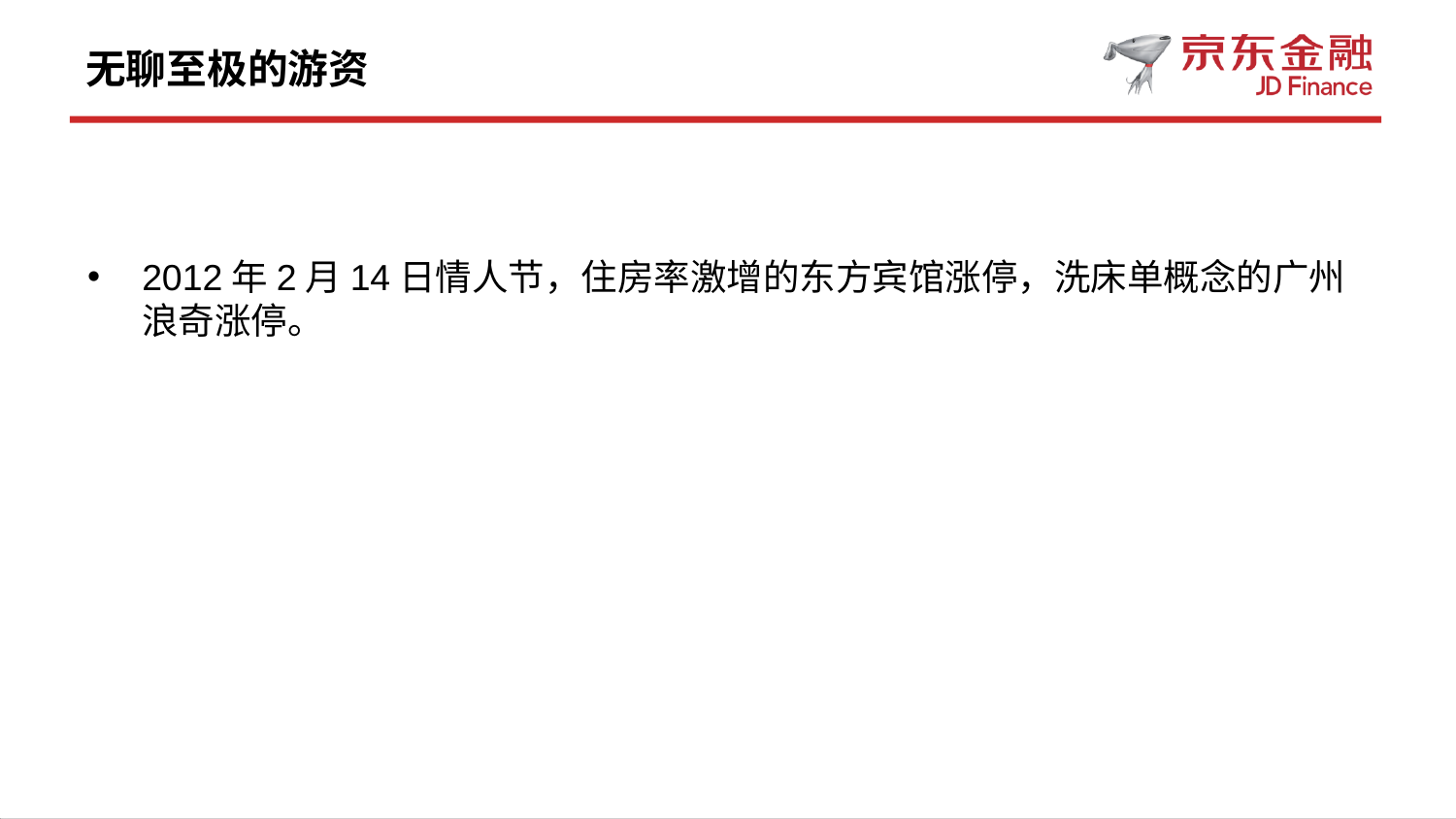

# 无聊至极的游资
2012年2月14日情人节，住房率激增的东方宾馆涨停，洗床单概念的广州浪奇涨停。